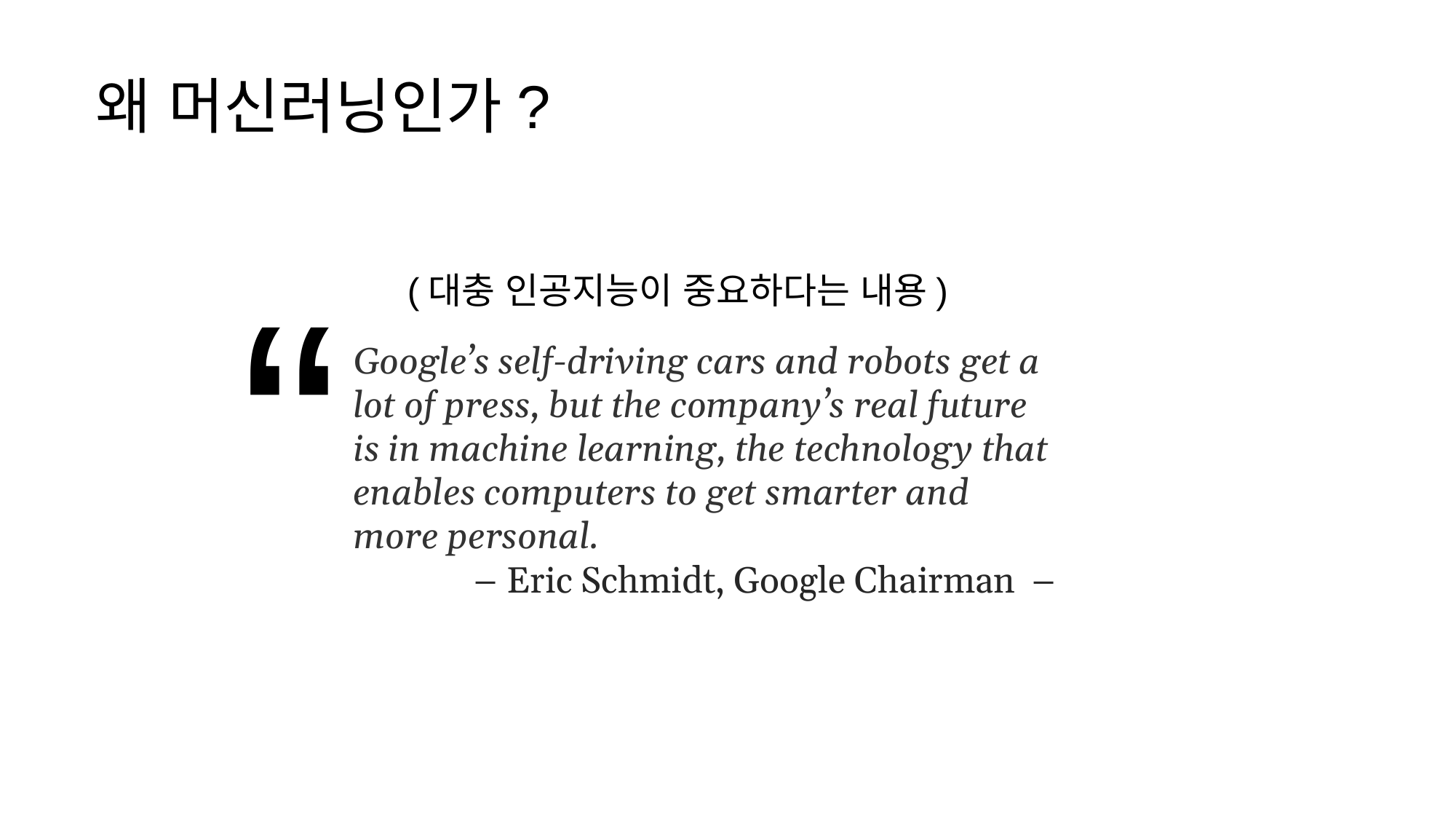

왜 머신러닝인가?
“
(대충 인공지능이 중요하다는 내용)
Google’s self-driving cars and robots get a lot of press, but the company’s real future is in machine learning, the technology that enables computers to get smarter and more personal.
 – Eric Schmidt, Google Chairman  –